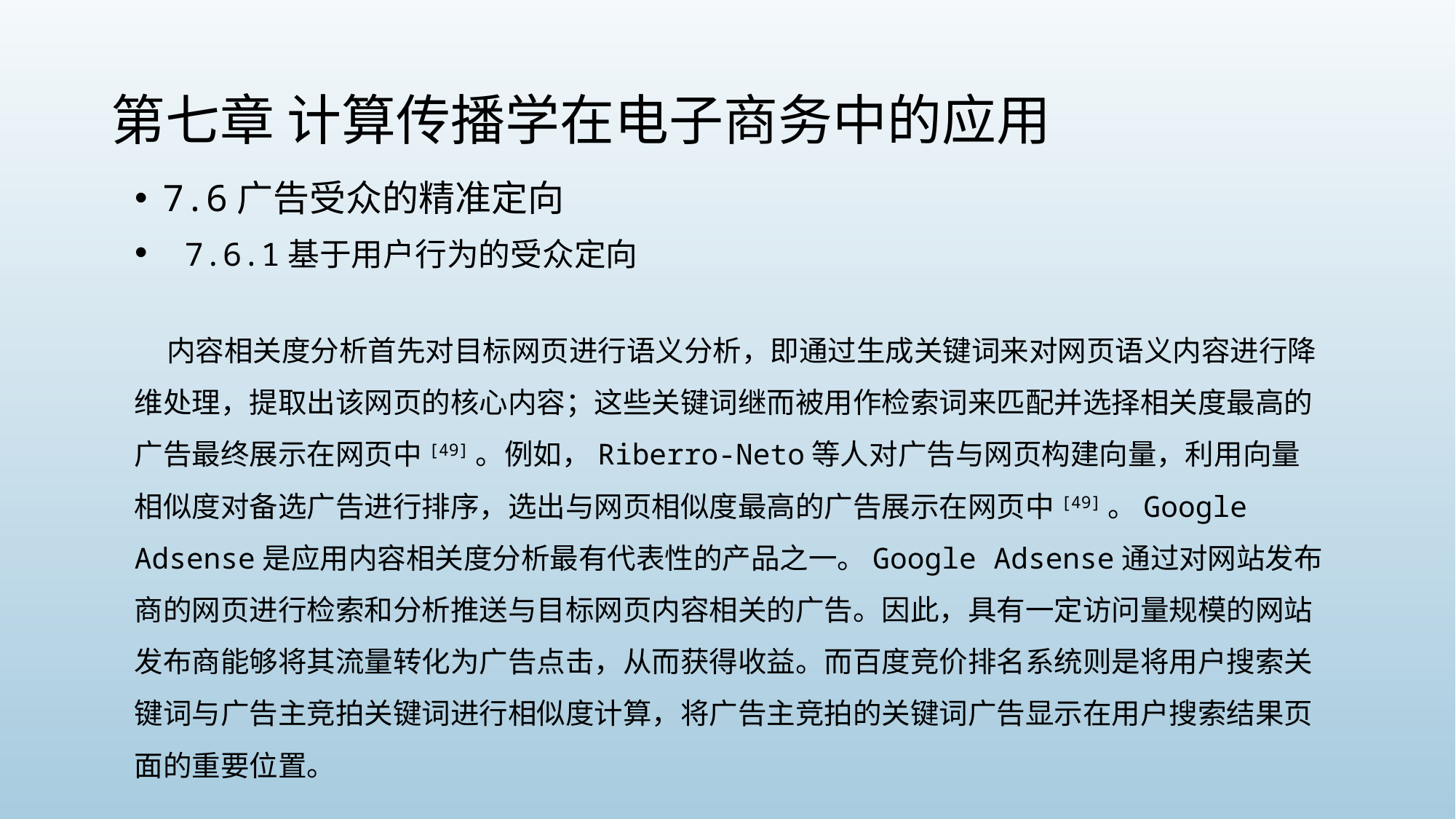

# 第七章 计算传播学在电子商务中的应用
7.6广告受众的精准定向
 7.6.1基于用户行为的受众定向
    内容相关度分析首先对目标网页进行语义分析，即通过生成关键词来对网页语义内容进行降维处理，提取出该网页的核心内容；这些关键词继而被用作检索词来匹配并选择相关度最高的广告最终展示在网页中[49]。例如，Riberro-Neto等人对广告与网页构建向量，利用向量相似度对备选广告进行排序，选出与网页相似度最高的广告展示在网页中[49]。Google Adsense是应用内容相关度分析最有代表性的产品之一。Google Adsense通过对网站发布商的网页进行检索和分析推送与目标网页内容相关的广告。因此，具有一定访问量规模的网站发布商能够将其流量转化为广告点击，从而获得收益。而百度竞价排名系统则是将用户搜索关键词与广告主竞拍关键词进行相似度计算，将广告主竞拍的关键词广告显示在用户搜索结果页面的重要位置。